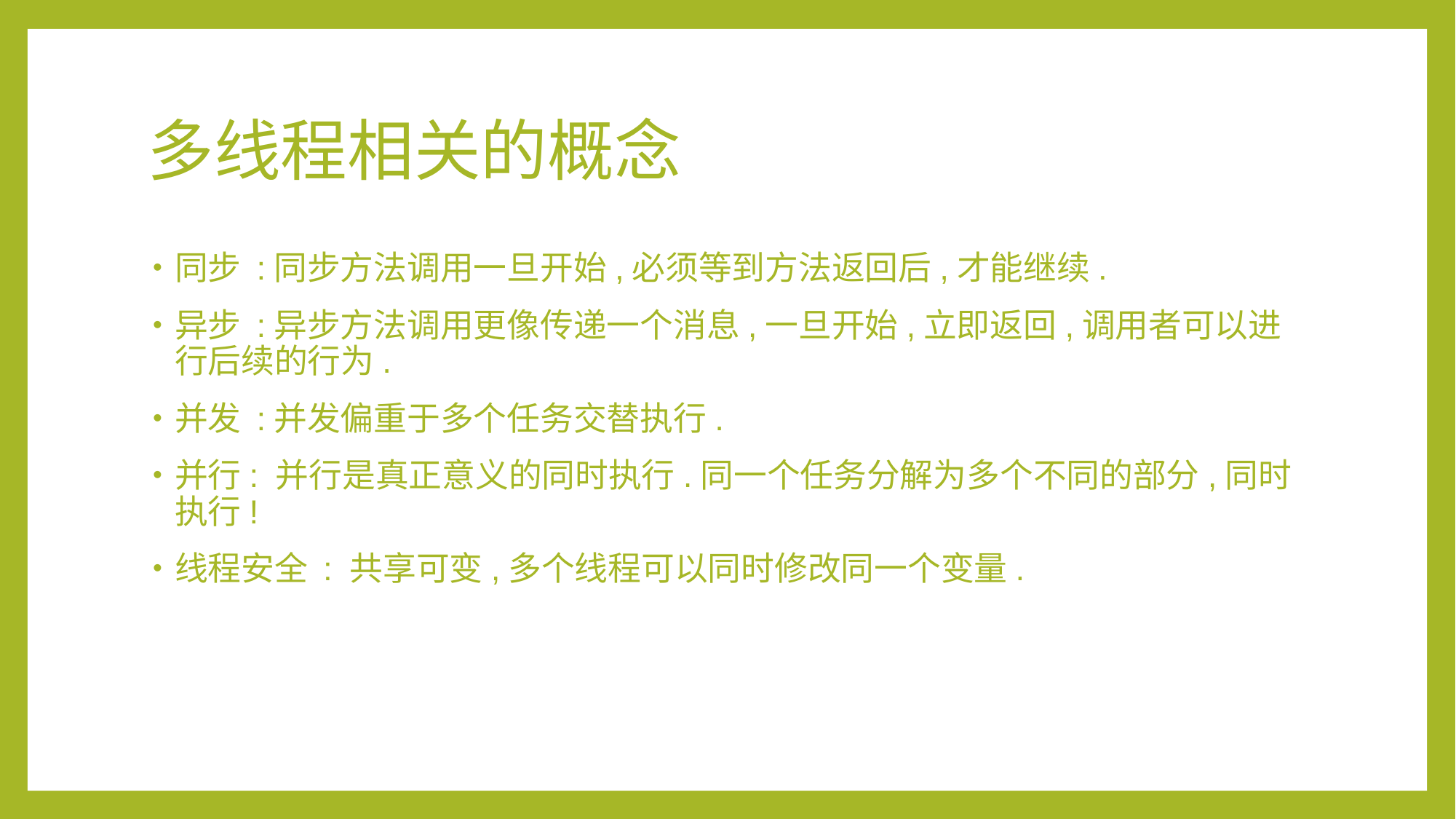

# 多线程相关的概念
同步 :同步方法调用一旦开始,必须等到方法返回后,才能继续.
异步 :异步方法调用更像传递一个消息,一旦开始,立即返回,调用者可以进行后续的行为.
并发 :并发偏重于多个任务交替执行.
并行: 并行是真正意义的同时执行.同一个任务分解为多个不同的部分,同时执行!
线程安全 : 共享可变,多个线程可以同时修改同一个变量.